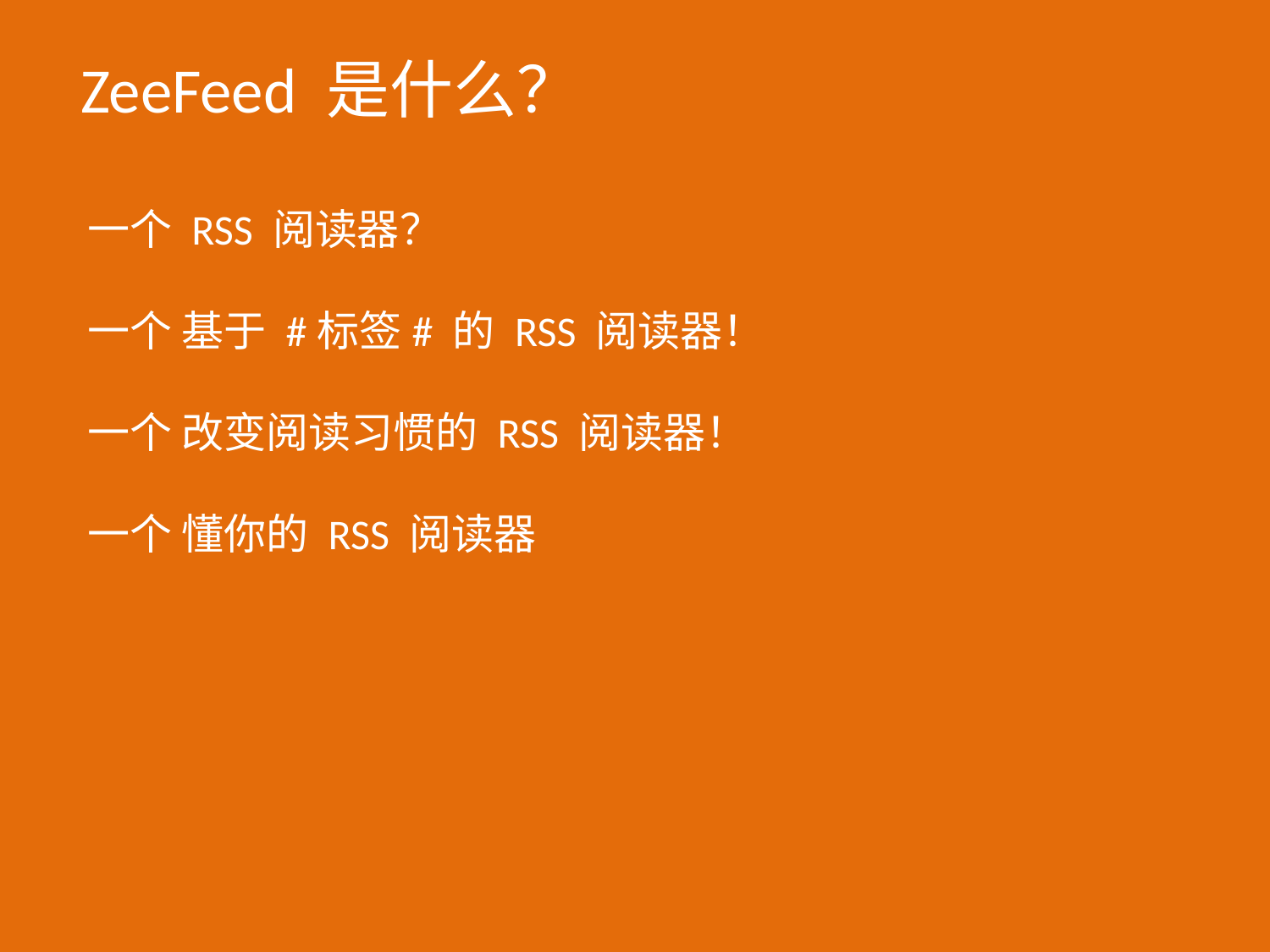

# ZeeFeed 是什么？
一个 RSS 阅读器？

一个 基于 #标签# 的 RSS 阅读器！

一个 改变阅读习惯的 RSS 阅读器！

一个 懂你的 RSS 阅读器